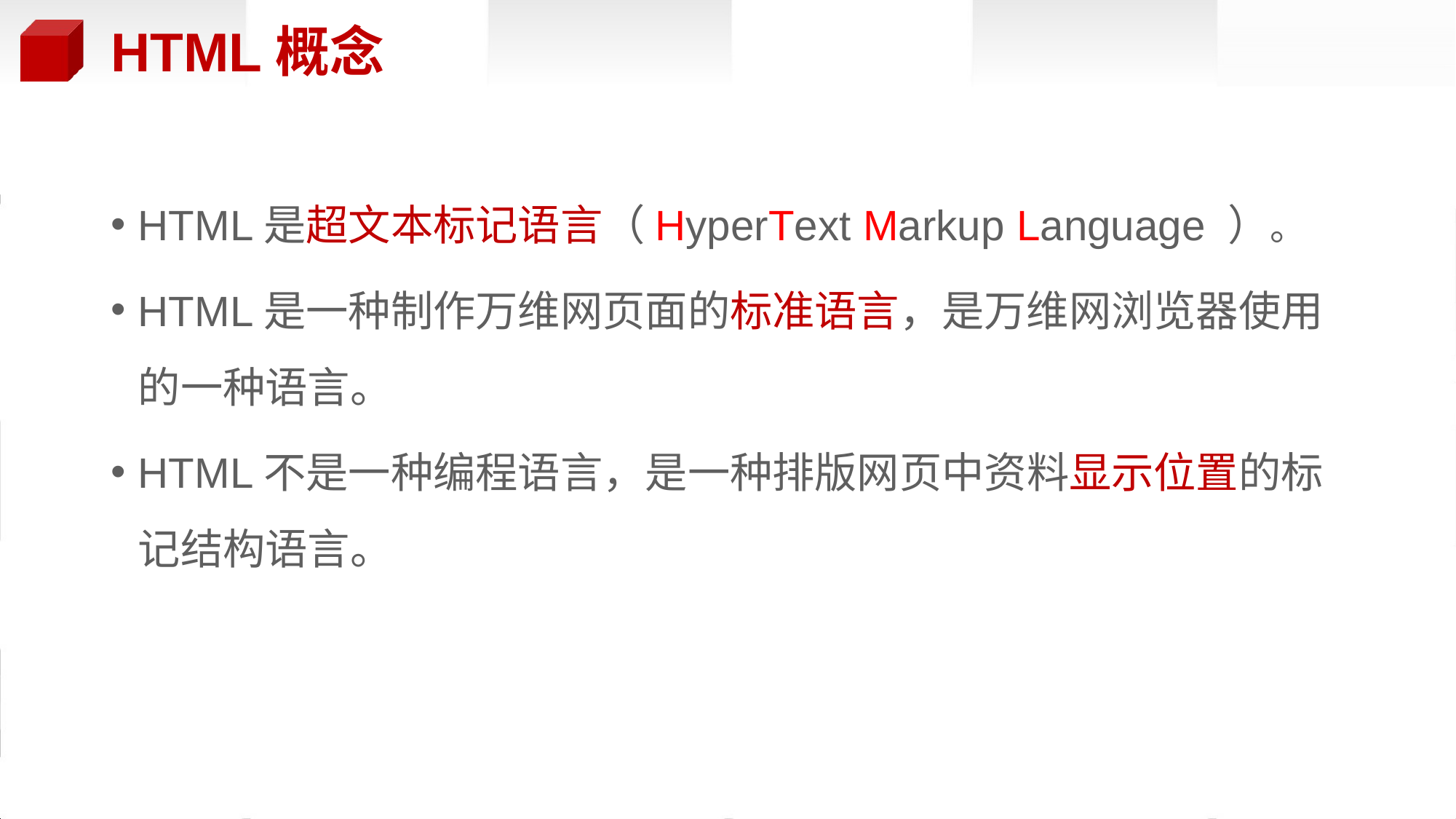

# HTML概念
HTML是超文本标记语言（HyperText Markup Language ）。
HTML是一种制作万维网页面的标准语言，是万维网浏览器使用的一种语言。
HTML不是一种编程语言，是一种排版网页中资料显示位置的标记结构语言。